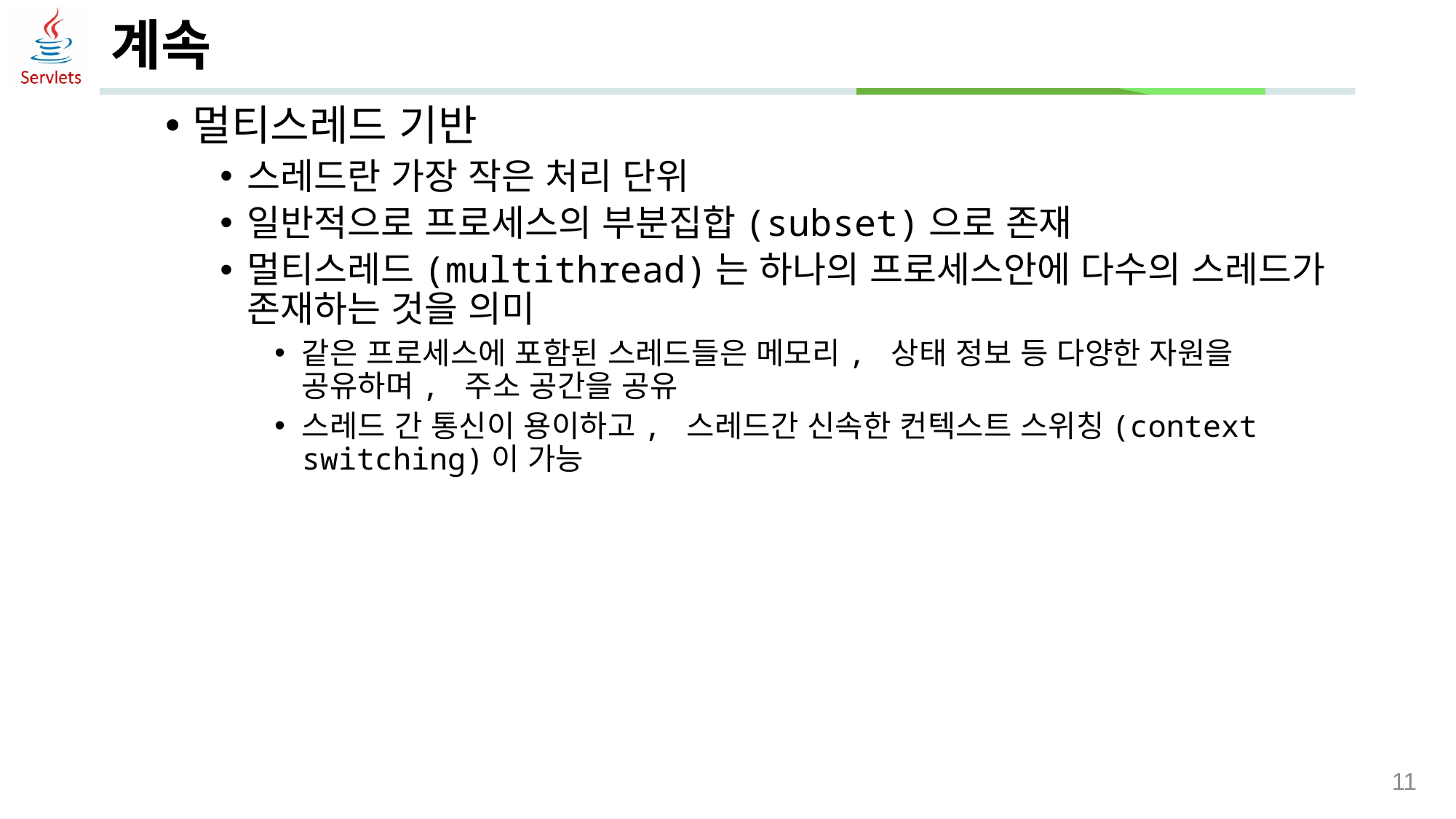

# 계속
멀티스레드 기반
스레드란 가장 작은 처리 단위
일반적으로 프로세스의 부분집합(subset)으로 존재
멀티스레드(multithread)는 하나의 프로세스안에 다수의 스레드가 존재하는 것을 의미
같은 프로세스에 포함된 스레드들은 메모리, 상태 정보 등 다양한 자원을 공유하며, 주소 공간을 공유
스레드 간 통신이 용이하고, 스레드간 신속한 컨텍스트 스위칭(context switching)이 가능
11